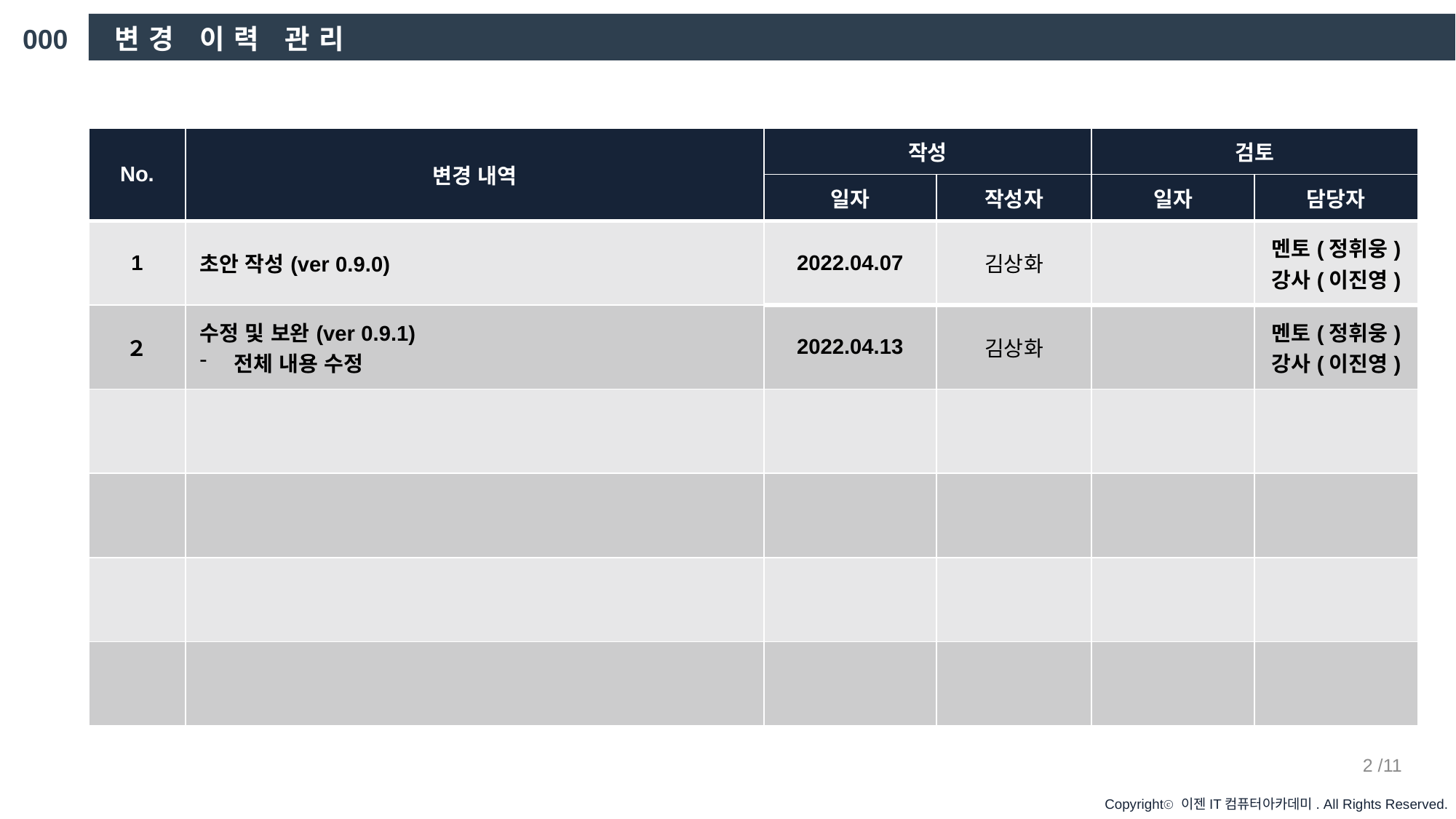

000
변경 이력 관리
| No. | 변경 내역 | 작성 |  | 검토 |  |
| --- | --- | --- | --- | --- | --- |
|  |  | 일자 | 작성자 | 일자 | 담당자 |
| 1 | 초안 작성(ver 0.9.0) | 2022.04.07 | 김상화 |  | 멘토(정휘웅) 강사(이진영) |
| ２ | 수정 및 보완(ver 0.9.1) 전체 내용 수정 | 2022.04.13 | 김상화 |  | 멘토(정휘웅) 강사(이진영) |
|  |  |  |  |  |  |
|  |  |  |  |  |  |
|  |  |  |  |  |  |
|  |  |  |  |  |  |
2 /11